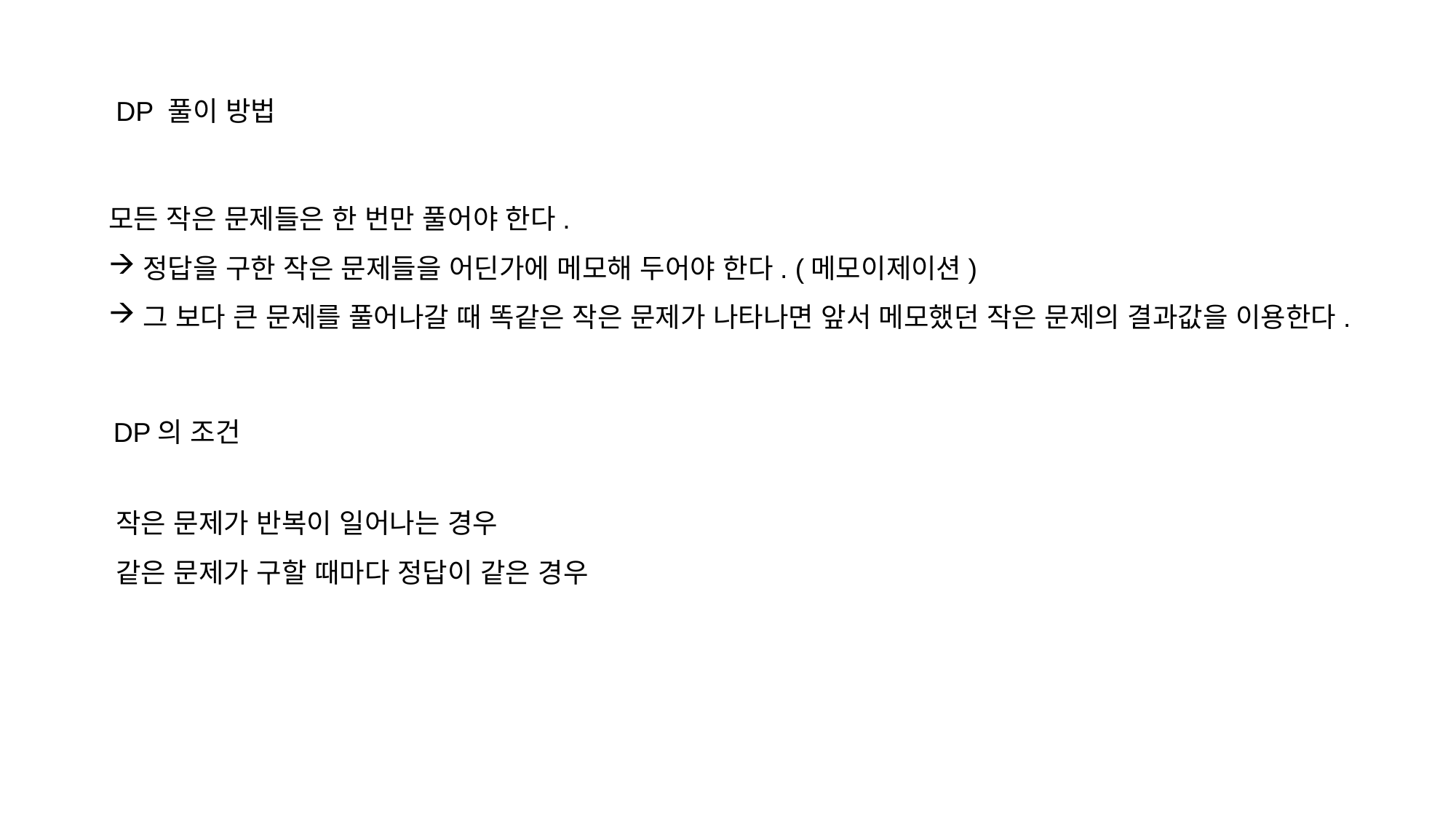

DP 풀이 방법
모든 작은 문제들은 한 번만 풀어야 한다.
정답을 구한 작은 문제들을 어딘가에 메모해 두어야 한다. (메모이제이션)
그 보다 큰 문제를 풀어나갈 때 똑같은 작은 문제가 나타나면 앞서 메모했던 작은 문제의 결과값을 이용한다.
DP의 조건
작은 문제가 반복이 일어나는 경우
같은 문제가 구할 때마다 정답이 같은 경우